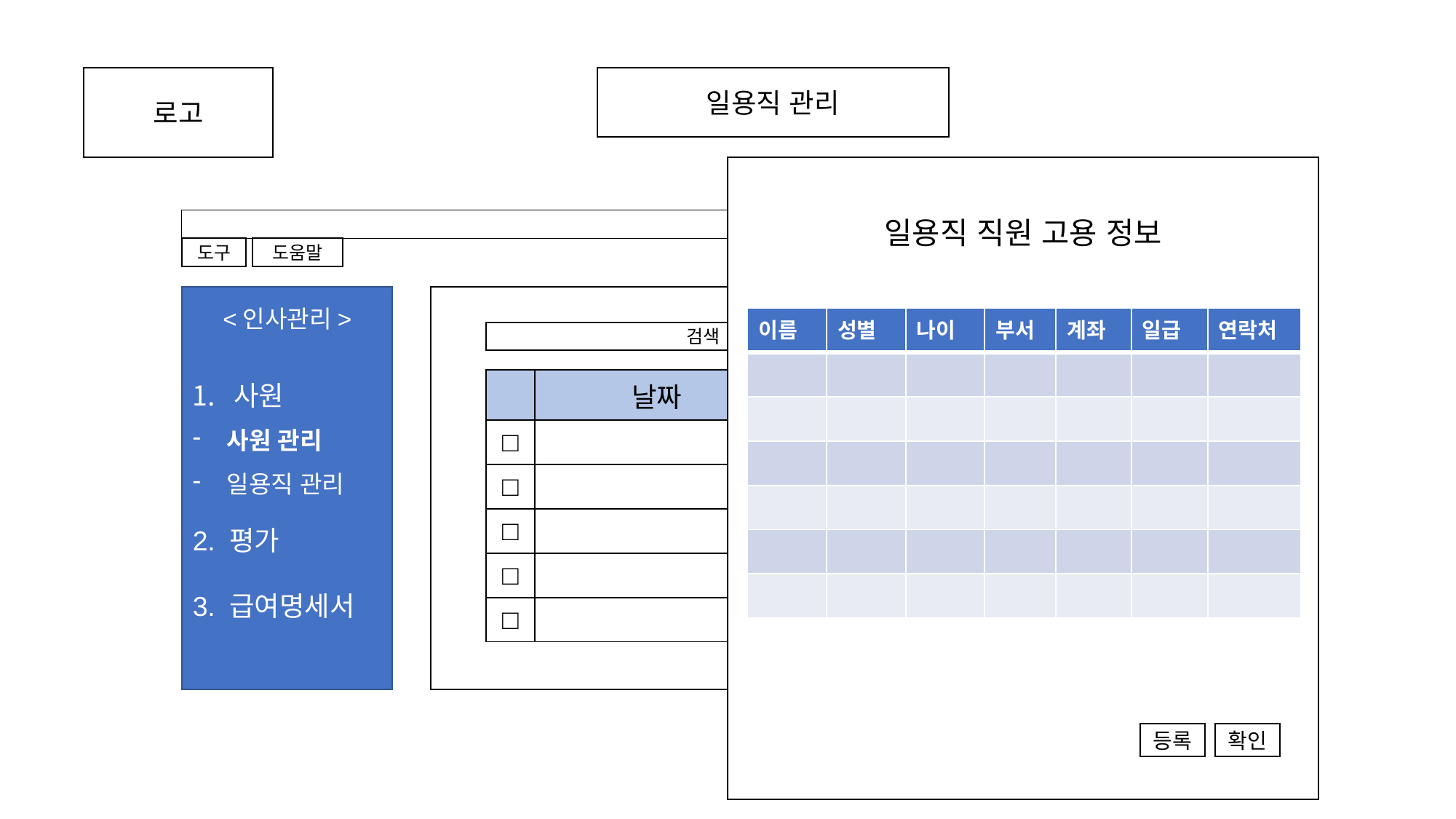

로고
일용직 관리

일용직 직원 고용 정보
# X
도움말
도구
<인사관리>

사원
사원 관리
일용직 관리

2. 평가

3. 급여명세서

| 이름 | 성별 | 나이 | 부서 | 계좌 | 일급 | 연락처 |
| --- | --- | --- | --- | --- | --- | --- |
|  |  |  |  |  |  |  |
|  |  |  |  |  |  |  |
|  |  |  |  |  |  |  |
|  |  |  |  |  |  |  |
|  |  |  |  |  |  |  |
|  |  |  |  |  |  |  |
확인
검색
|  | 날짜 | 고용 수 | 총 급여금 | 부서 |
| --- | --- | --- | --- | --- |
| □ |  |  |  |  |
| □ |  |  |  |  |
| □ |  |  |  |  |
| □ |  |  |  |  |
| □ |  |  |  |  |
확인
등록
확인